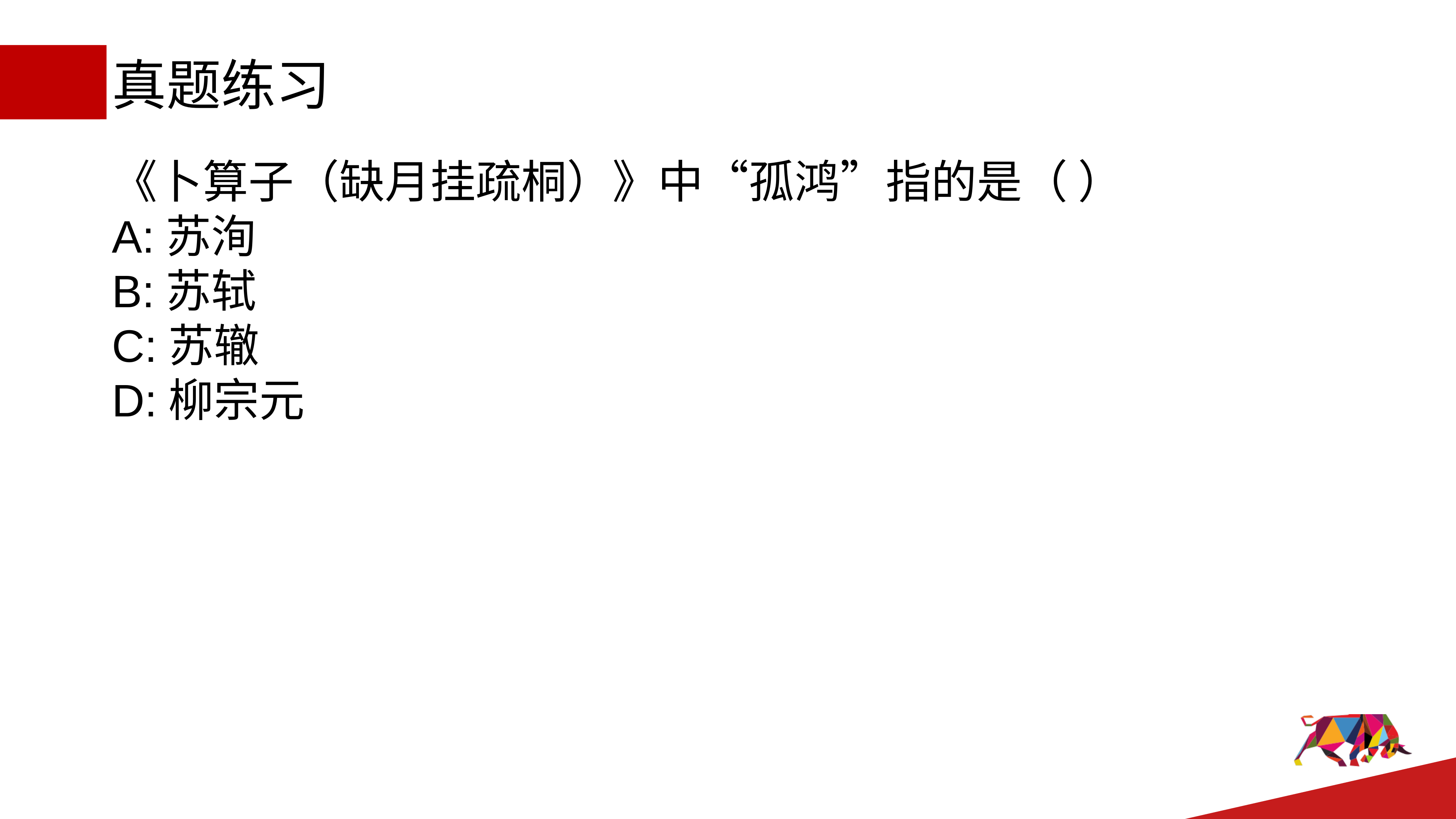

# 真题练习
《卜算子（缺月挂疏桐）》中“孤鸿”指的是（ ）
A:苏洵
B:苏轼
C:苏辙
D:柳宗元